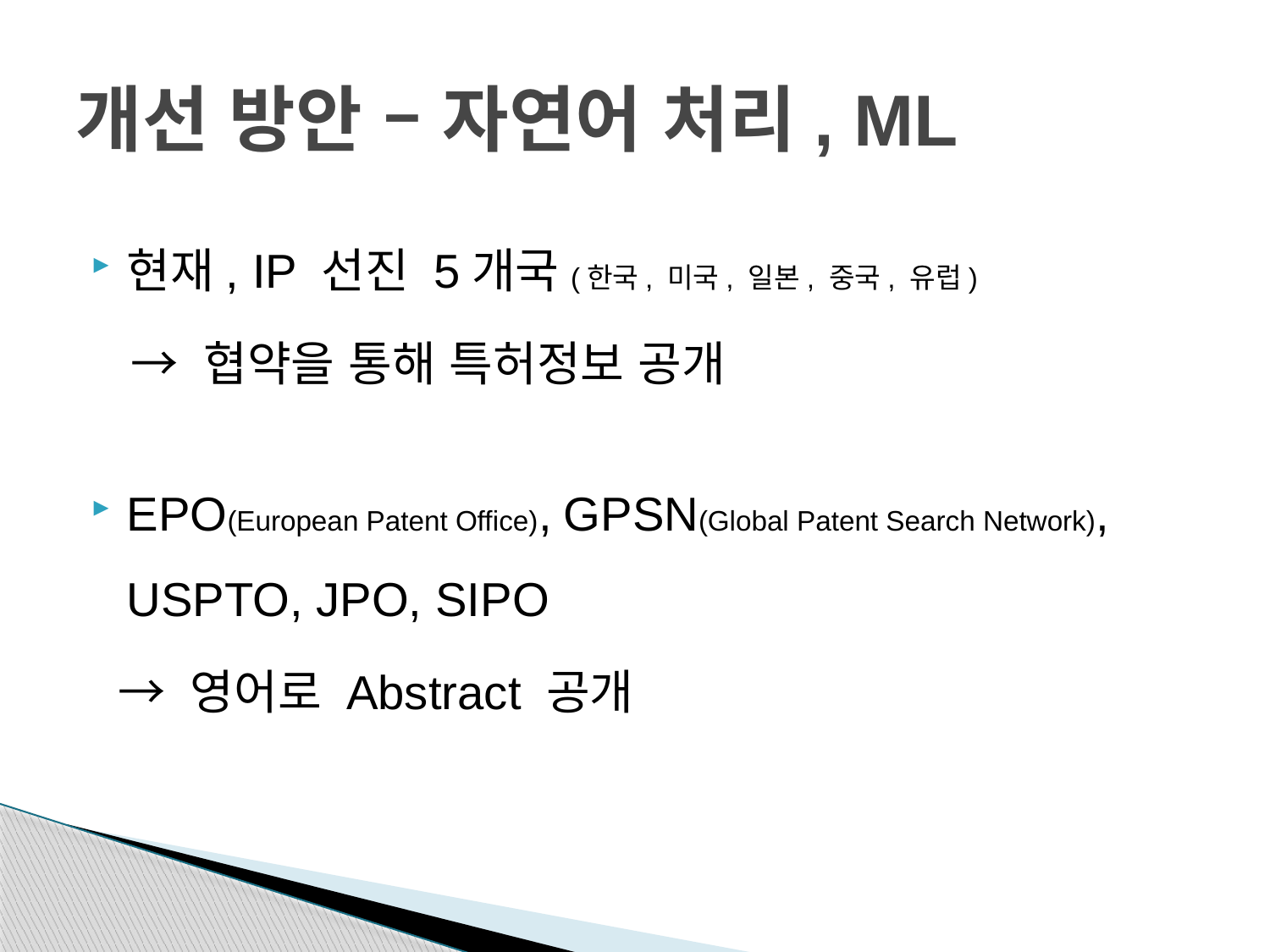

# 개선 방안 – 자연어 처리, ML
현재, IP 선진 5개국(한국, 미국, 일본, 중국, 유럽)
   → 협약을 통해 특허정보 공개

EPO(European Patent Office), GPSN(Global Patent Search Network), USPTO, JPO, SIPO
  → 영어로 Abstract 공개